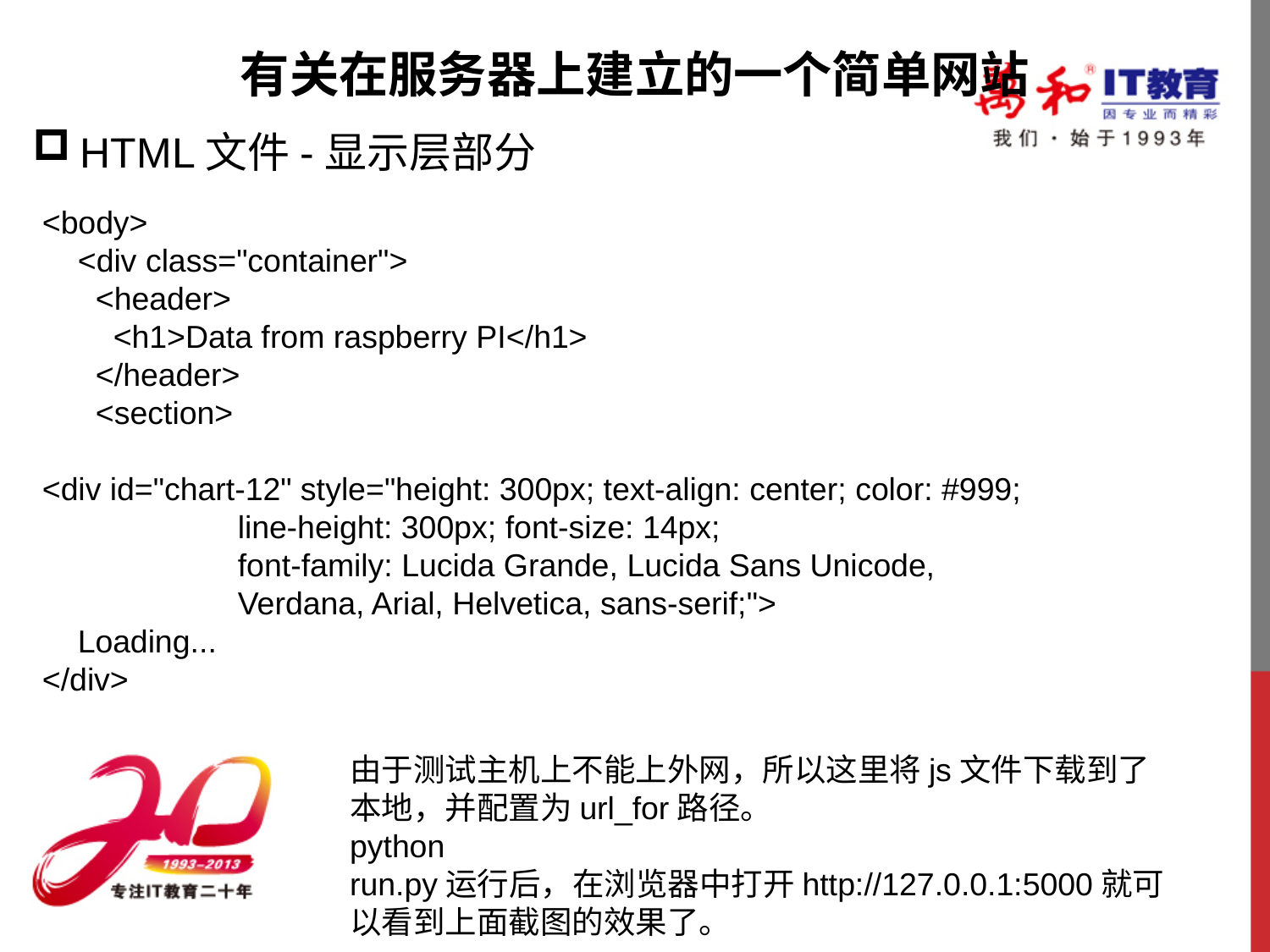

# 有关在服务器上建立的一个简单网站
HTML文件-显示层部分
<body>
    <div class="container">
      <header>
        <h1>Data from raspberry PI</h1>
      </header>
      <section>

<div id="chart-12" style="height: 300px; text-align: center; color: #999;
                      line-height: 300px; font-size: 14px;
                      font-family: Lucida Grande, Lucida Sans Unicode,
                      Verdana, Arial, Helvetica, sans-serif;">
    Loading...
</div>
由于测试主机上不能上外网，所以这里将js文件下载到了本地，并配置为url_for路径。
python run.py运行后，在浏览器中打开http://127.0.0.1:5000就可以看到上面截图的效果了。